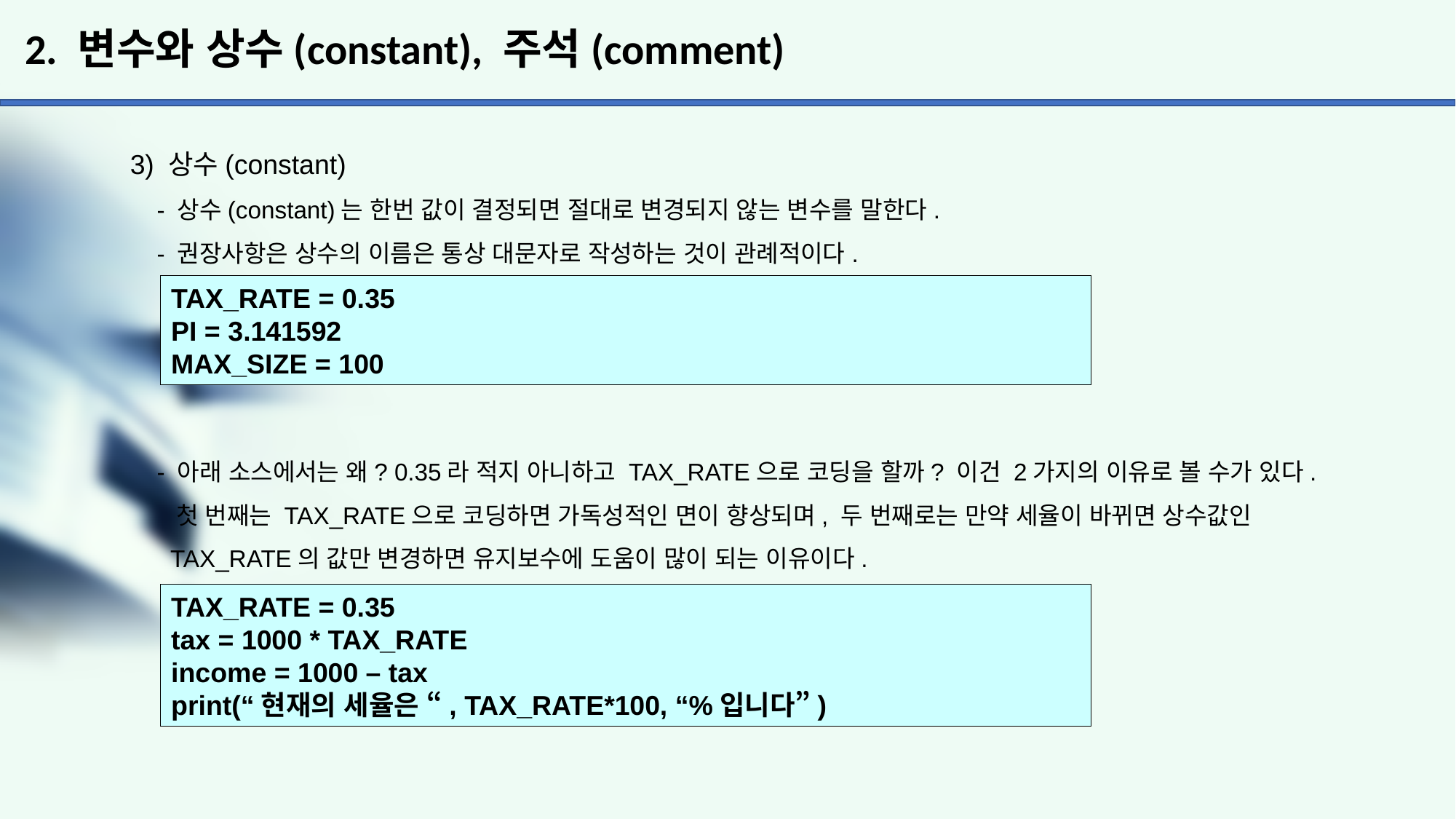

# 2. 변수와 상수(constant), 주석(comment)
3) 상수(constant)
    - 상수(constant)는 한번 값이 결정되면 절대로 변경되지 않는 변수를 말한다.
    - 권장사항은 상수의 이름은 통상 대문자로 작성하는 것이 관례적이다.

    - 아래 소스에서는 왜? 0.35라 적지 아니하고 TAX_RATE으로 코딩을 할까? 이건 2가지의 이유로 볼 수가 있다.
      첫 번째는 TAX_RATE으로 코딩하면 가독성적인 면이 향상되며, 두 번째로는 만약 세율이 바뀌면 상수값인
      TAX_RATE의 값만 변경하면 유지보수에 도움이 많이 되는 이유이다.

TAX_RATE = 0.35
PI = 3.141592
MAX_SIZE = 100
TAX_RATE = 0.35
tax = 1000 * TAX_RATE
income = 1000 – tax
print(“현재의 세율은 “, TAX_RATE*100, “%입니다”)